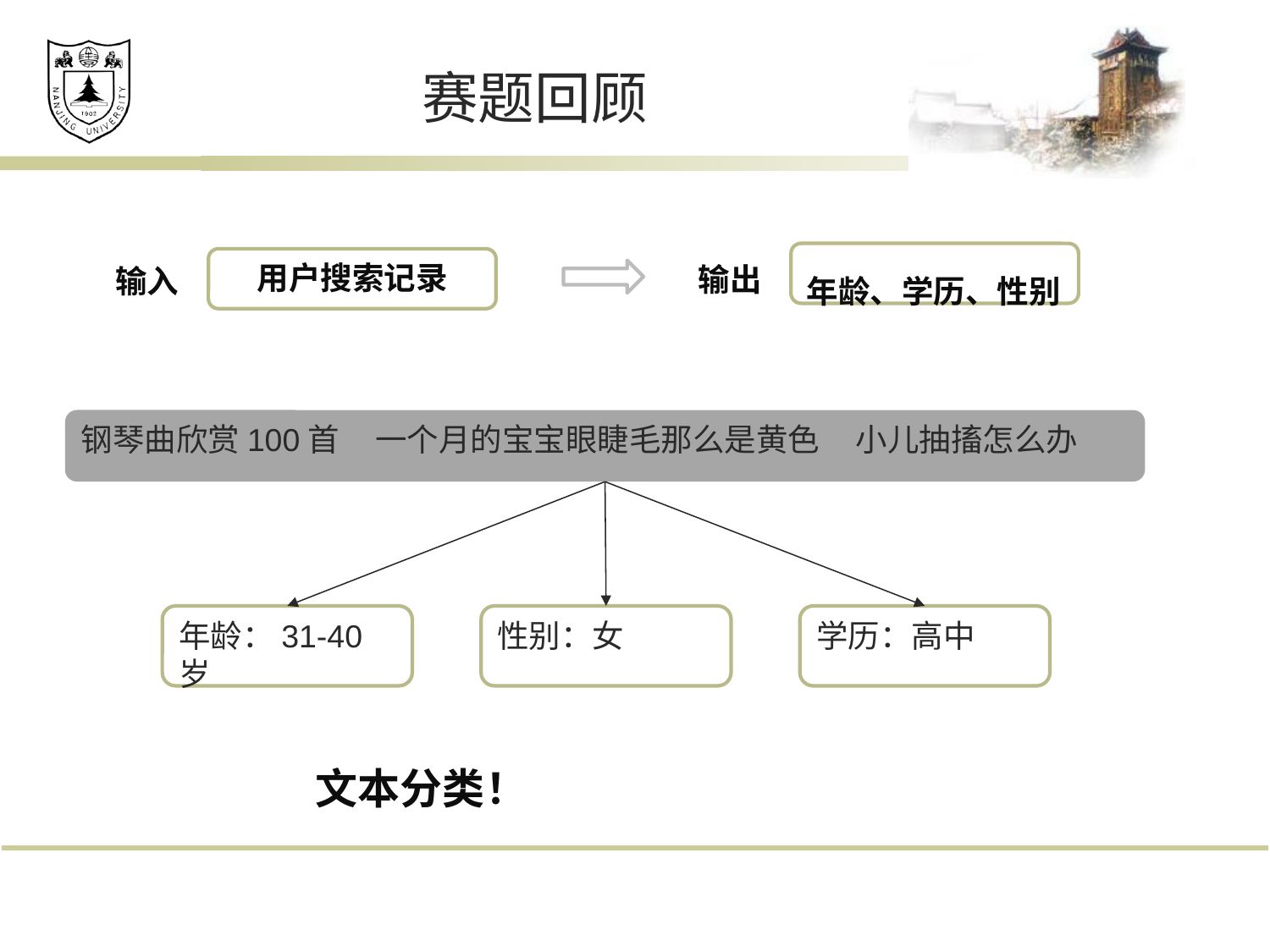

赛题回顾
年龄、学历、性别
用户搜索记录
输出
输入

钢琴曲欣赏100首     一个月的宝宝眼睫毛那么是黄色     小儿抽搐怎么办

年龄：31-40岁
性别：女
学历：高中
文本分类！